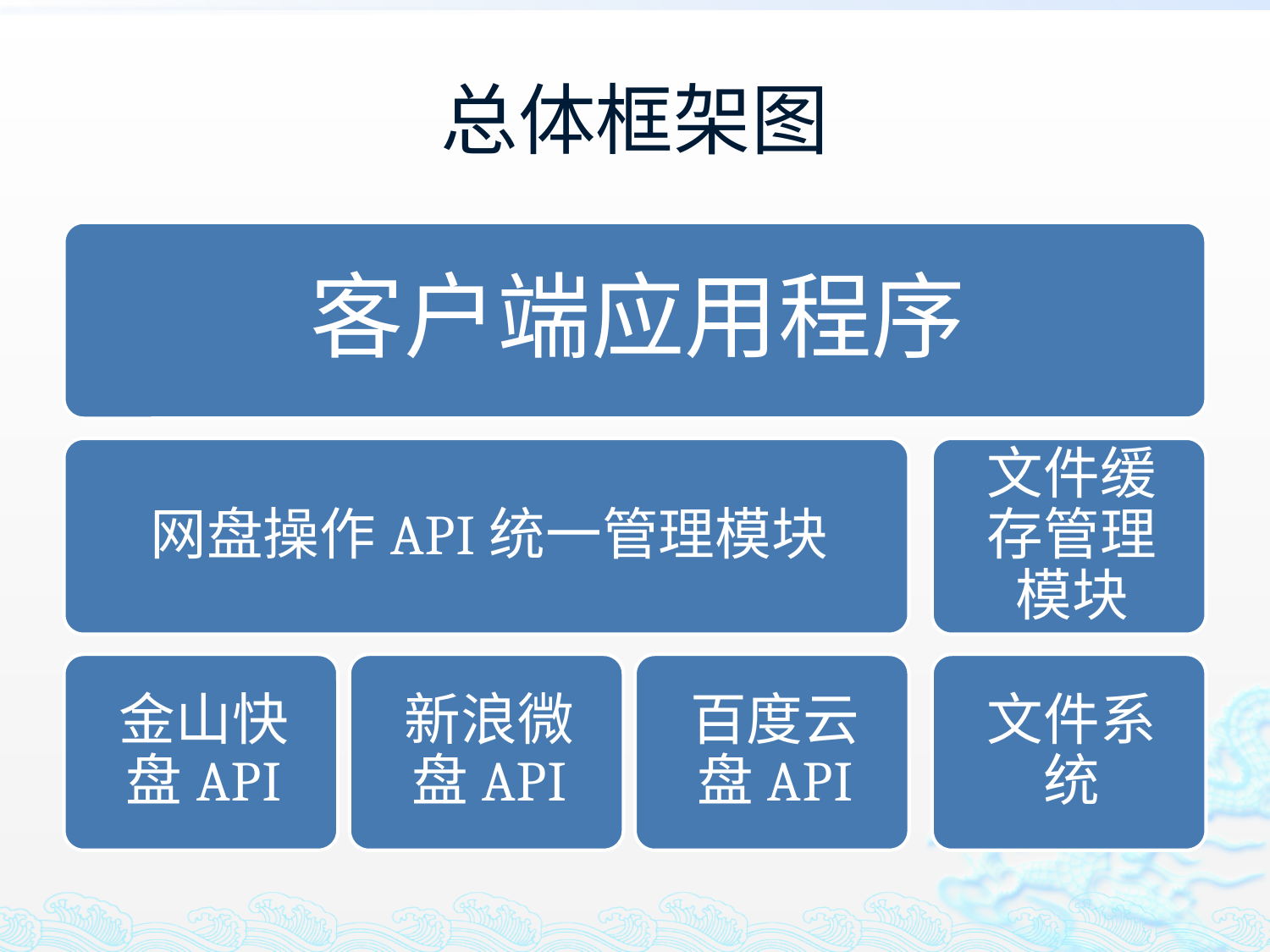

# 总体框架图
客户端应用程序
网盘操作API统一管理模块
金山快盘API
新浪微盘API
百度云盘API
文件缓存管理模块
文件系统